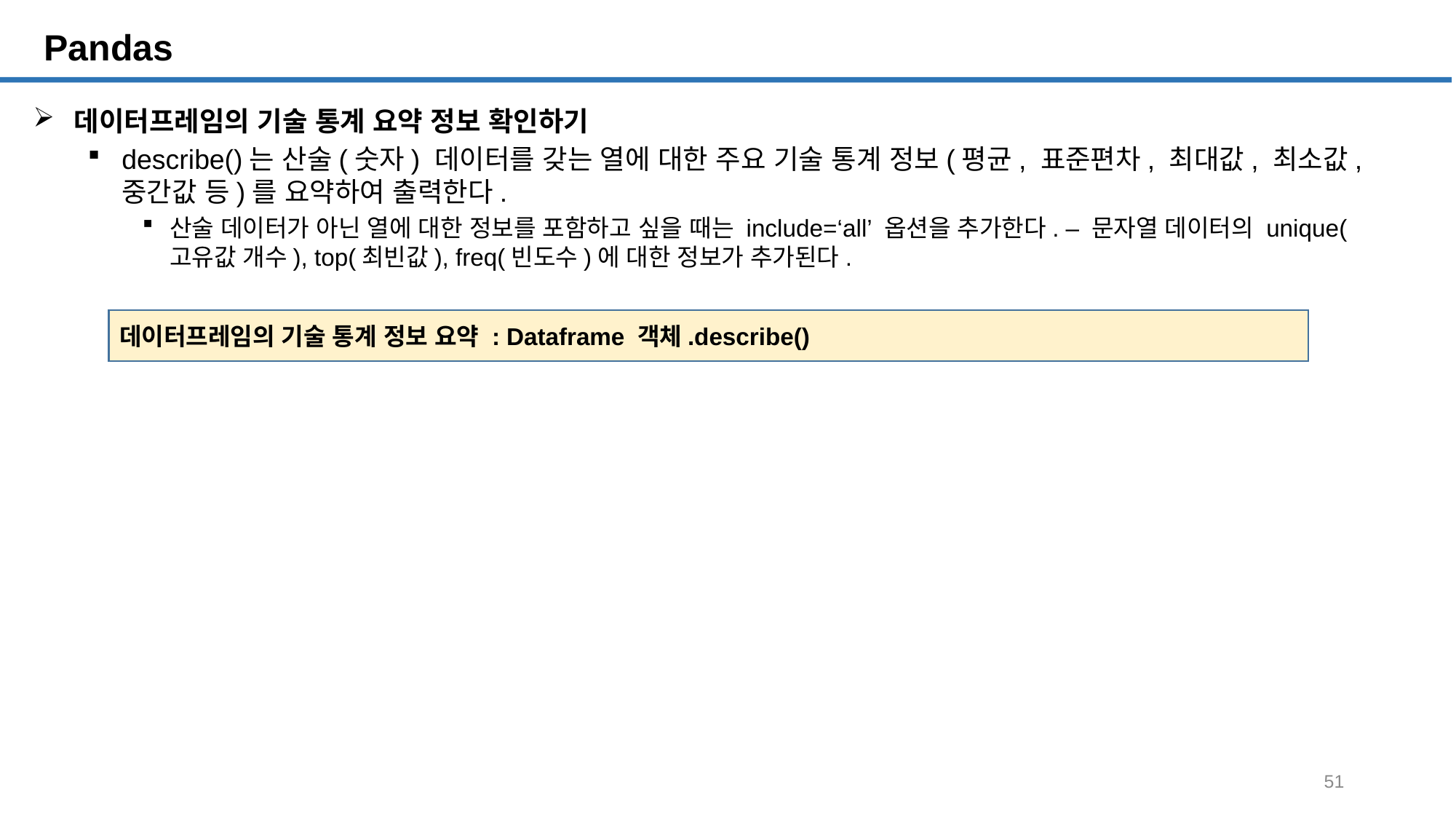

SQL 튜닝 개요
# Pandas

데이터프레임의 기술 통계 요약 정보 확인하기
describe()는 산술(숫자) 데이터를 갖는 열에 대한 주요 기술 통계 정보(평균, 표준편차, 최대값, 최소값, 중간값 등)를 요약하여 출력한다.
산술 데이터가 아닌 열에 대한 정보를 포함하고 싶을 때는 include=‘all’ 옵션을 추가한다. – 문자열 데이터의 unique(고유값 개수), top(최빈값), freq(빈도수)에 대한 정보가 추가된다.
데이터프레임의 기술 통계 정보 요약 : Dataframe 객체.describe()
51